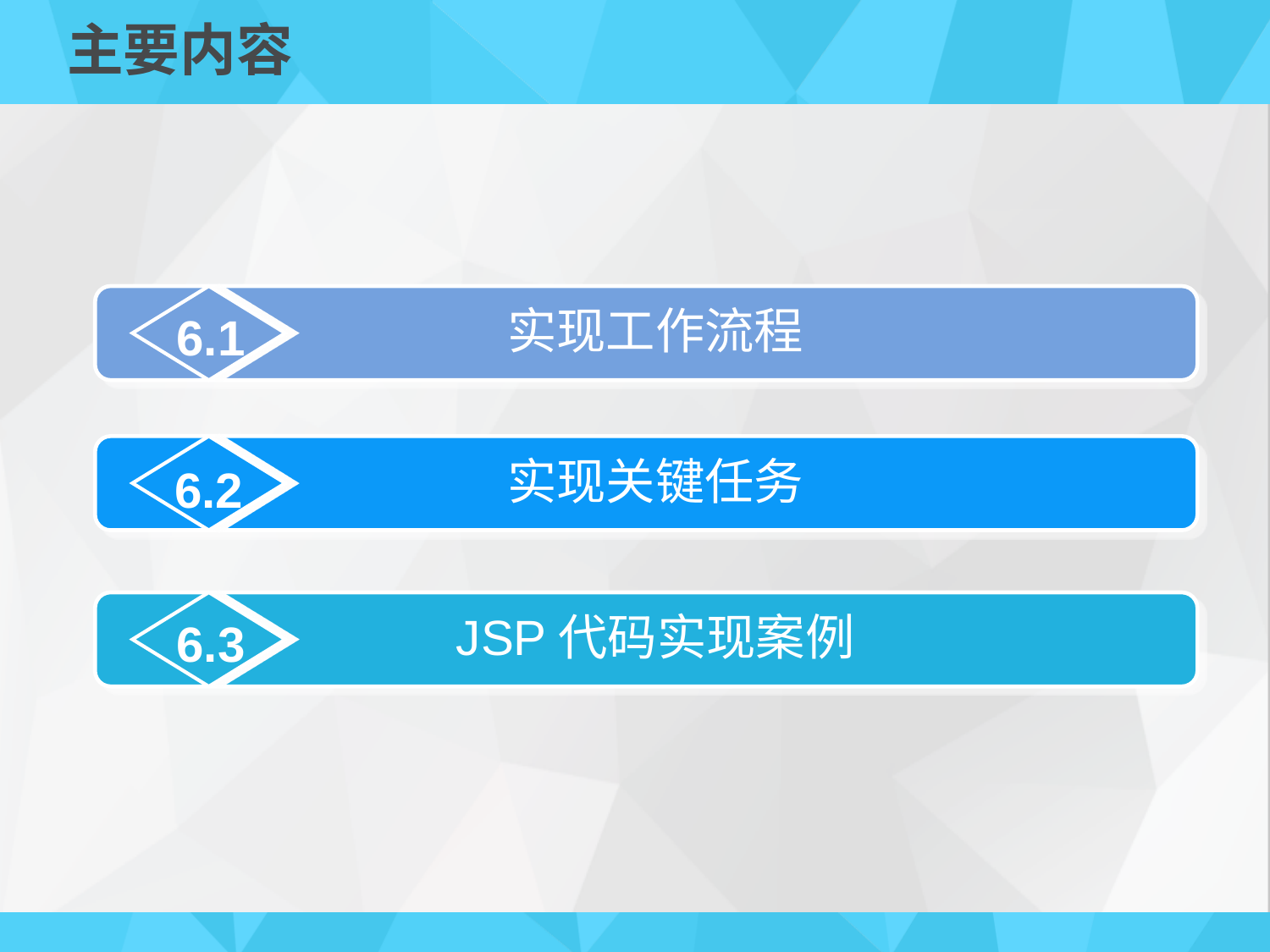

# 主要内容

实现工作流程
6.1

实现关键任务
6.2

JSP代码实现案例
6.3